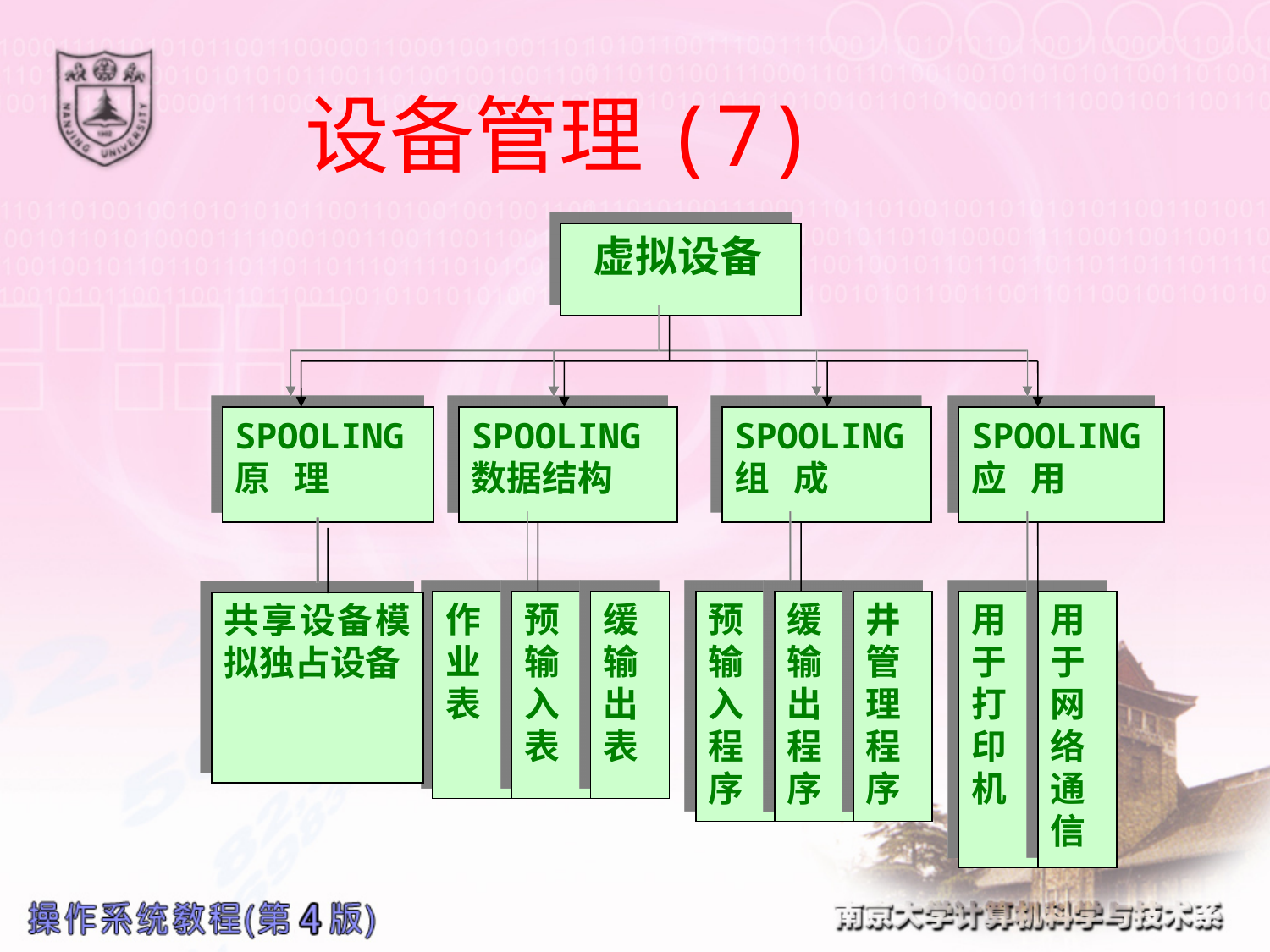

# 设备管理(7)

 虚拟设备

SPOOLING
原   理
SPOOLING
数据结构
SPOOLING
组   成
SPOOLING
应   用

作业表
预输入表
缓输出表
预输入程序
缓输出程序
井管理程序
用于
打印机
用于
网
络通信
共享设备模拟独占设备